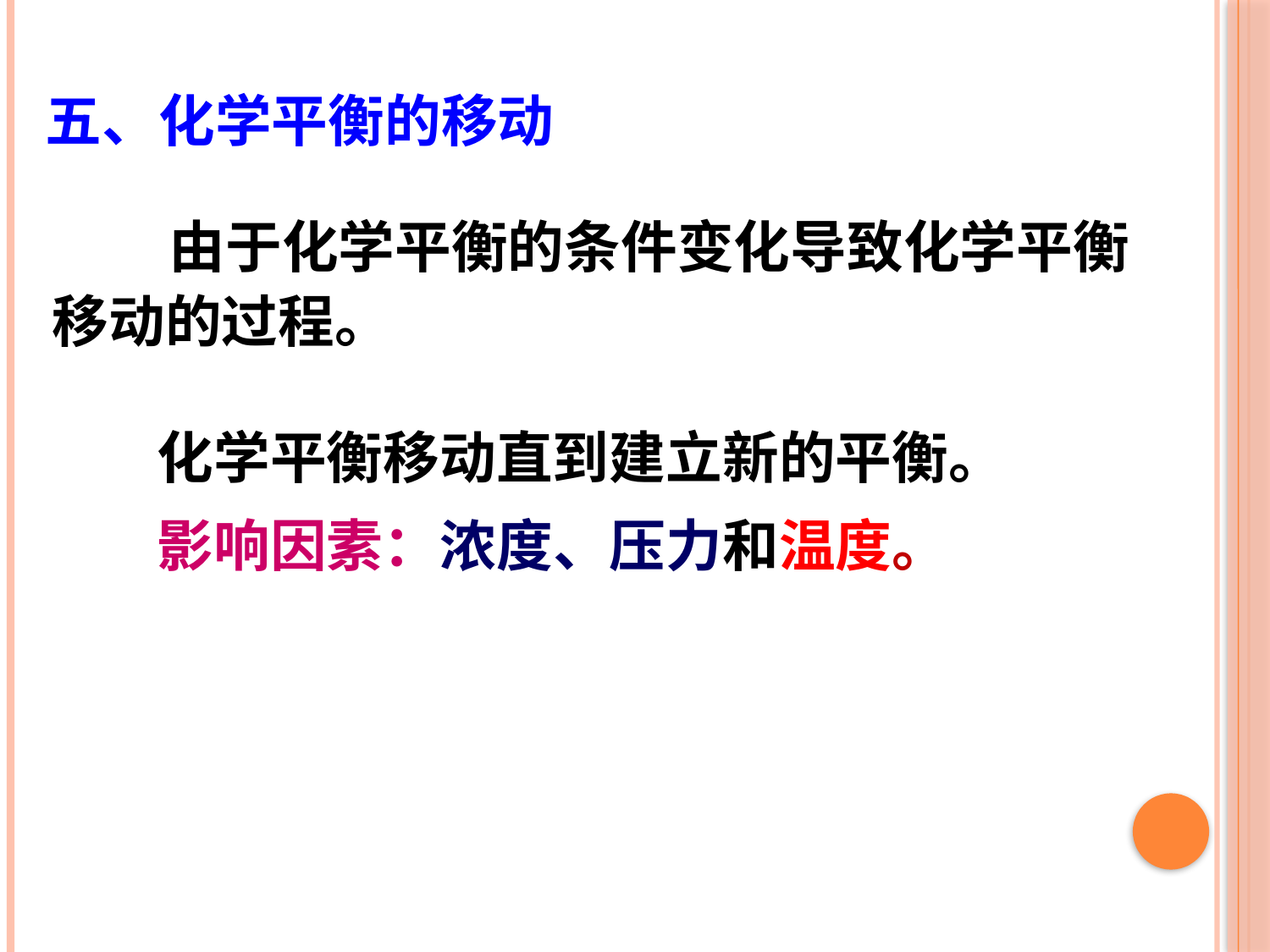

五、化学平衡的移动
        由于化学平衡的条件变化导致化学平衡 移动的过程。
化学平衡移动直到建立新的平衡。
影响因素：浓度、压力和温度。
127